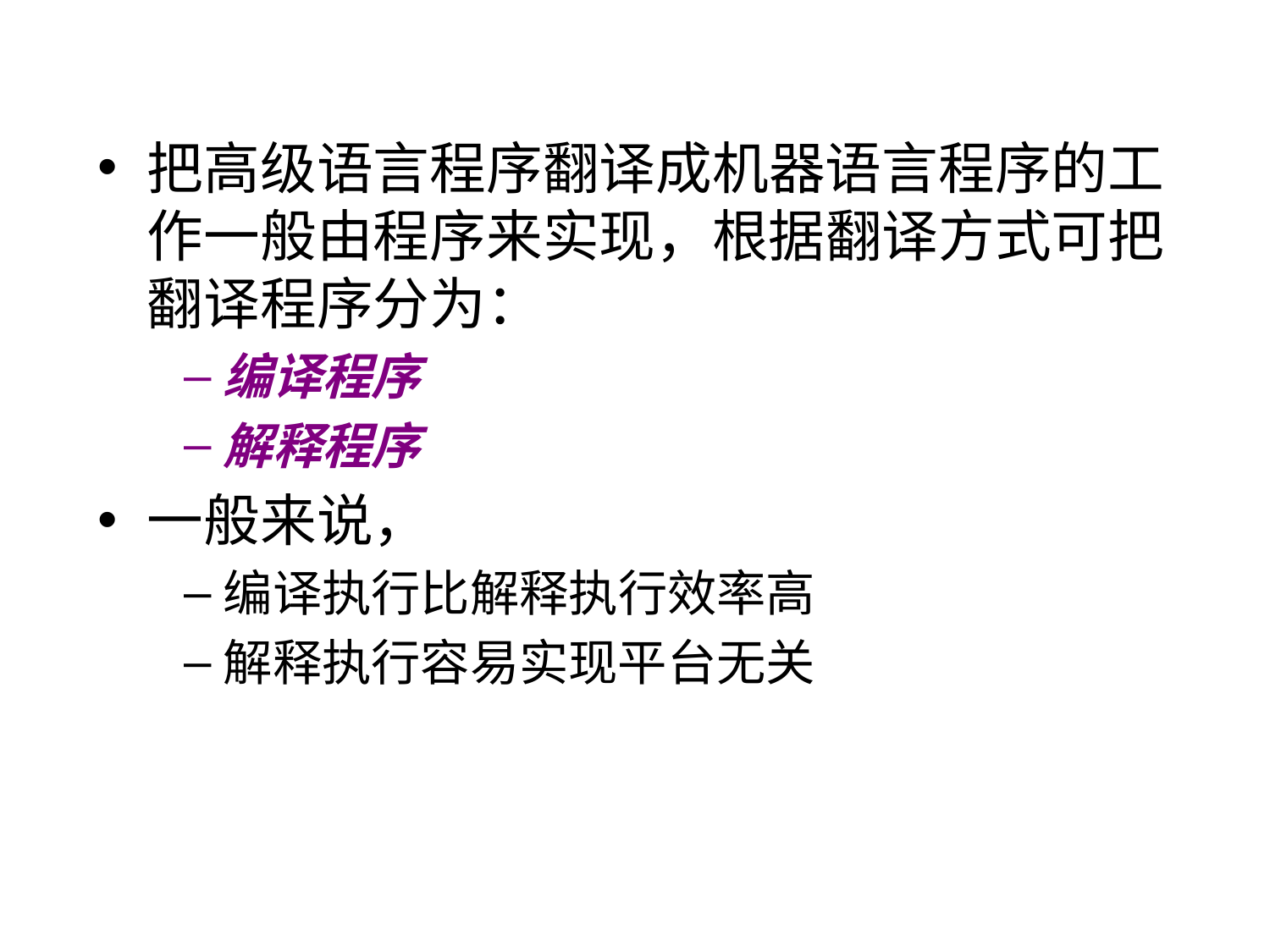

把高级语言程序翻译成机器语言程序的工作一般由程序来实现，根据翻译方式可把翻译程序分为：
编译程序
解释程序
一般来说，
编译执行比解释执行效率高
解释执行容易实现平台无关